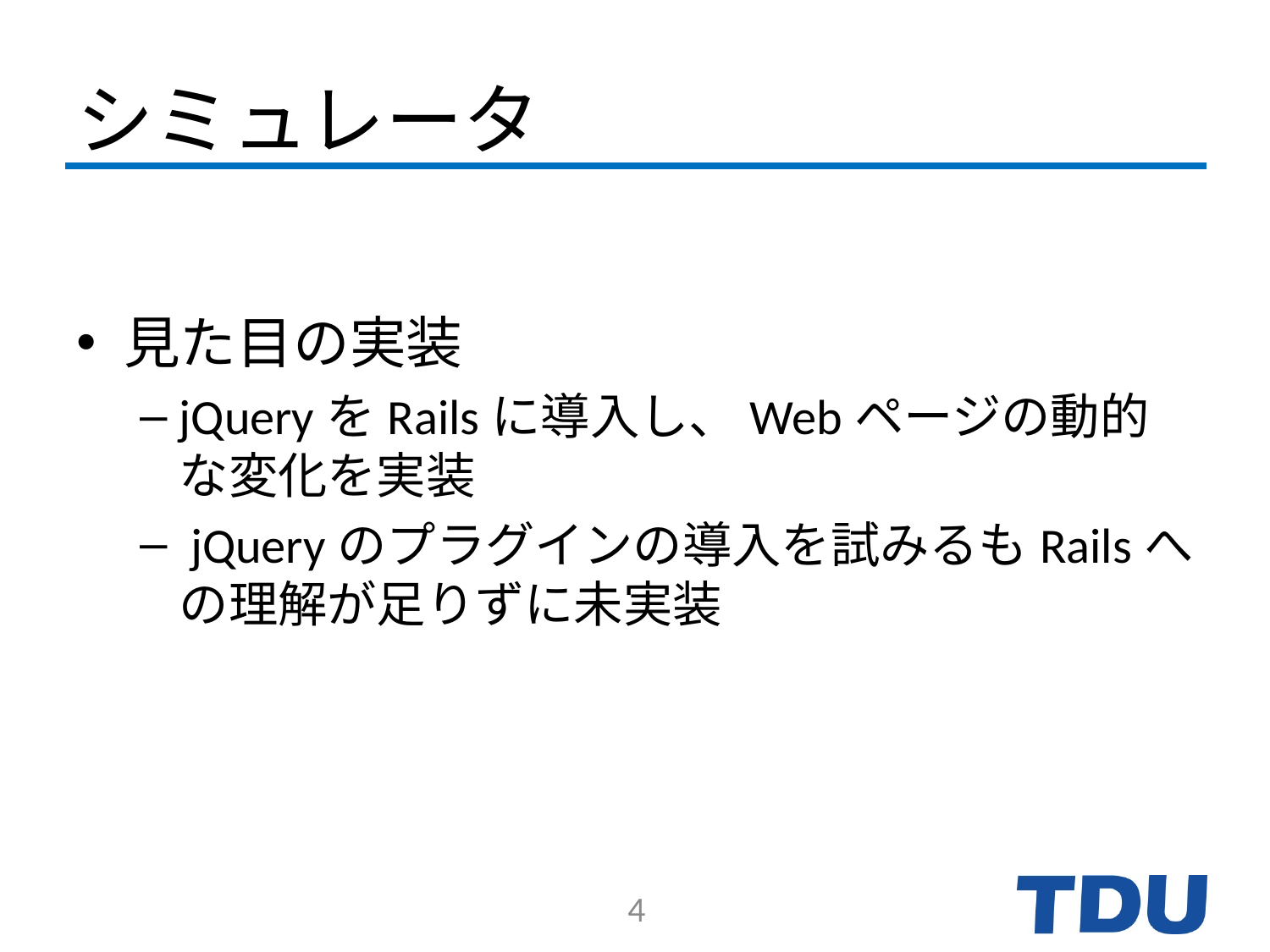

# シミュレータ

見た目の実装
jQueryをRailsに導入し、Webページの動的な変化を実装
 jQueryのプラグインの導入を試みるもRailsへの理解が足りずに未実装

4